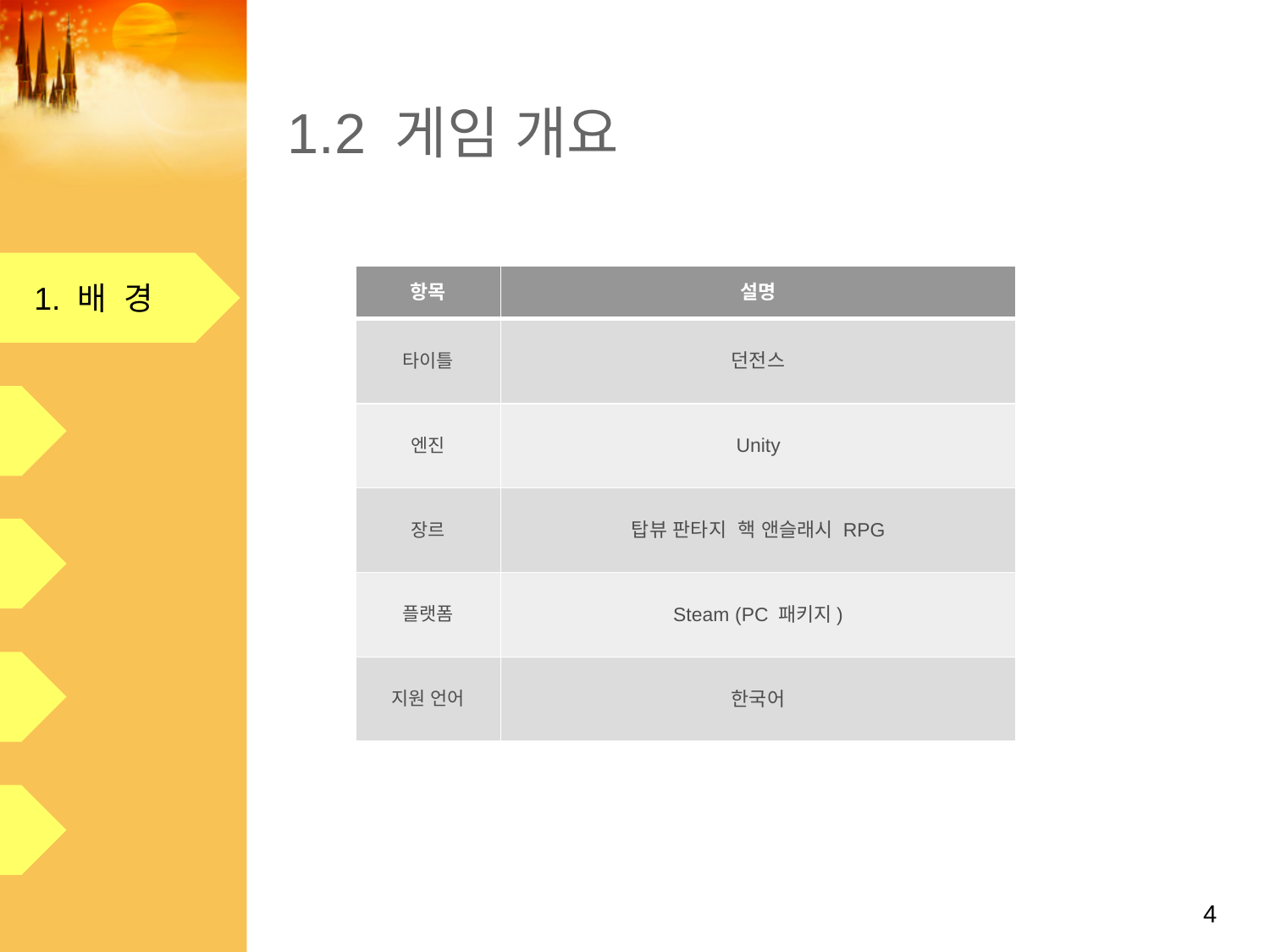

# 1.2 게임 개요
1. 배  경
| 항목 | 설명 |
| --- | --- |
| 타이틀 | 던전스 |
| 엔진 | Unity |
| 장르 | 탑뷰 판타지 핵 앤슬래시 RPG |
| 플랫폼 | Steam (PC 패키지) |
| 지원 언어 | 한국어 |
2. 컨  셉
3. 기  획
4. 플레이
5. 기  타
 4